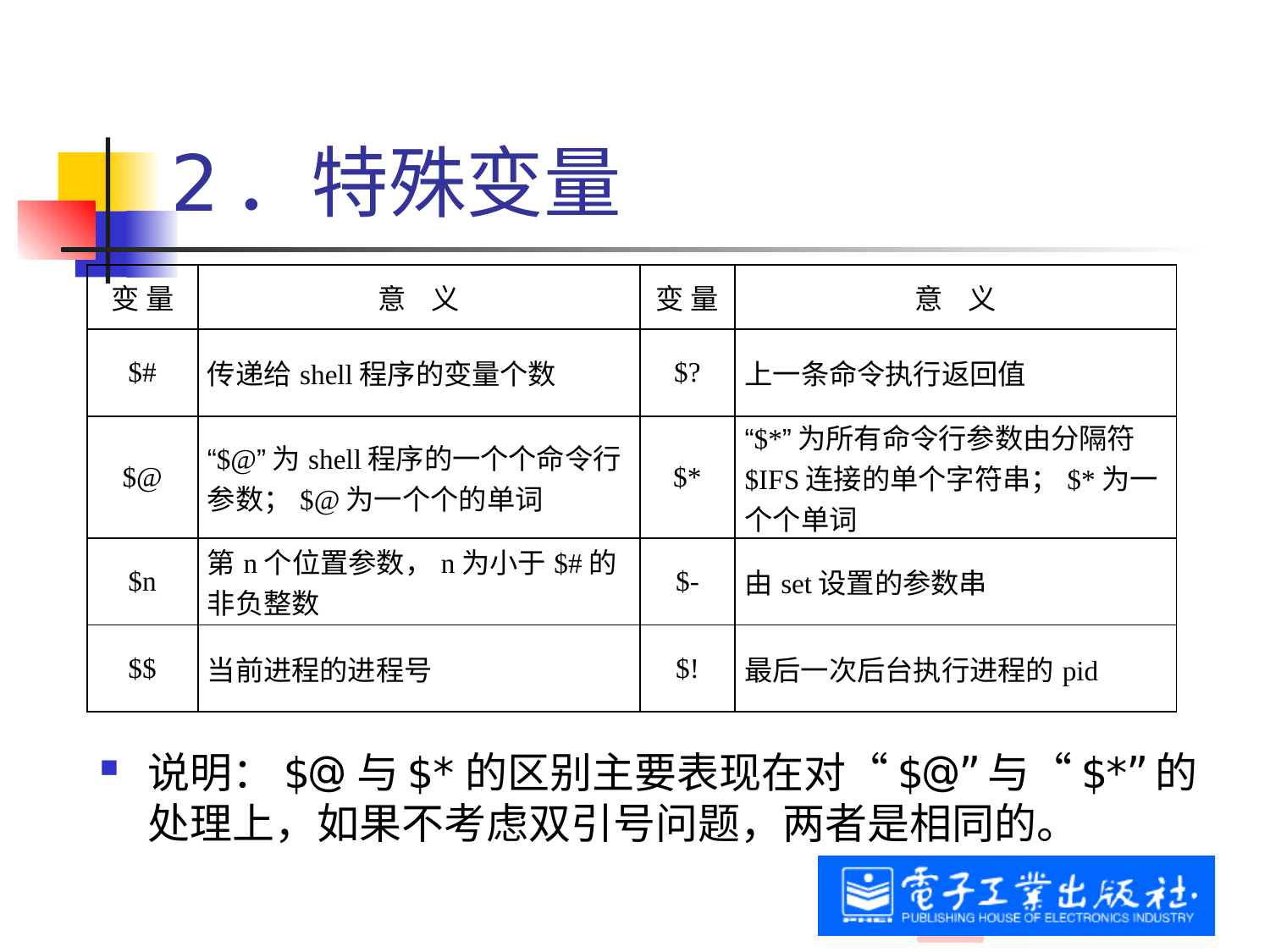

# 2．特殊变量
| 变 量 | 意 义 | 变 量 | 意 义 |
| --- | --- | --- | --- |
| $# | 传递给shell程序的变量个数 | $? | 上一条命令执行返回值 |
| $@ | “$@”为shell程序的一个个命令行参数；$@为一个个的单词 | $\* | “$\*”为所有命令行参数由分隔符$IFS连接的单个字符串；$\*为一个个单词 |
| $n | 第n个位置参数，n为小于$#的非负整数 | $- | 由set设置的参数串 |
| $$ | 当前进程的进程号 | $! | 最后一次后台执行进程的pid |
说明：$@与$*的区别主要表现在对“$@”与“$*”的处理上，如果不考虑双引号问题，两者是相同的。